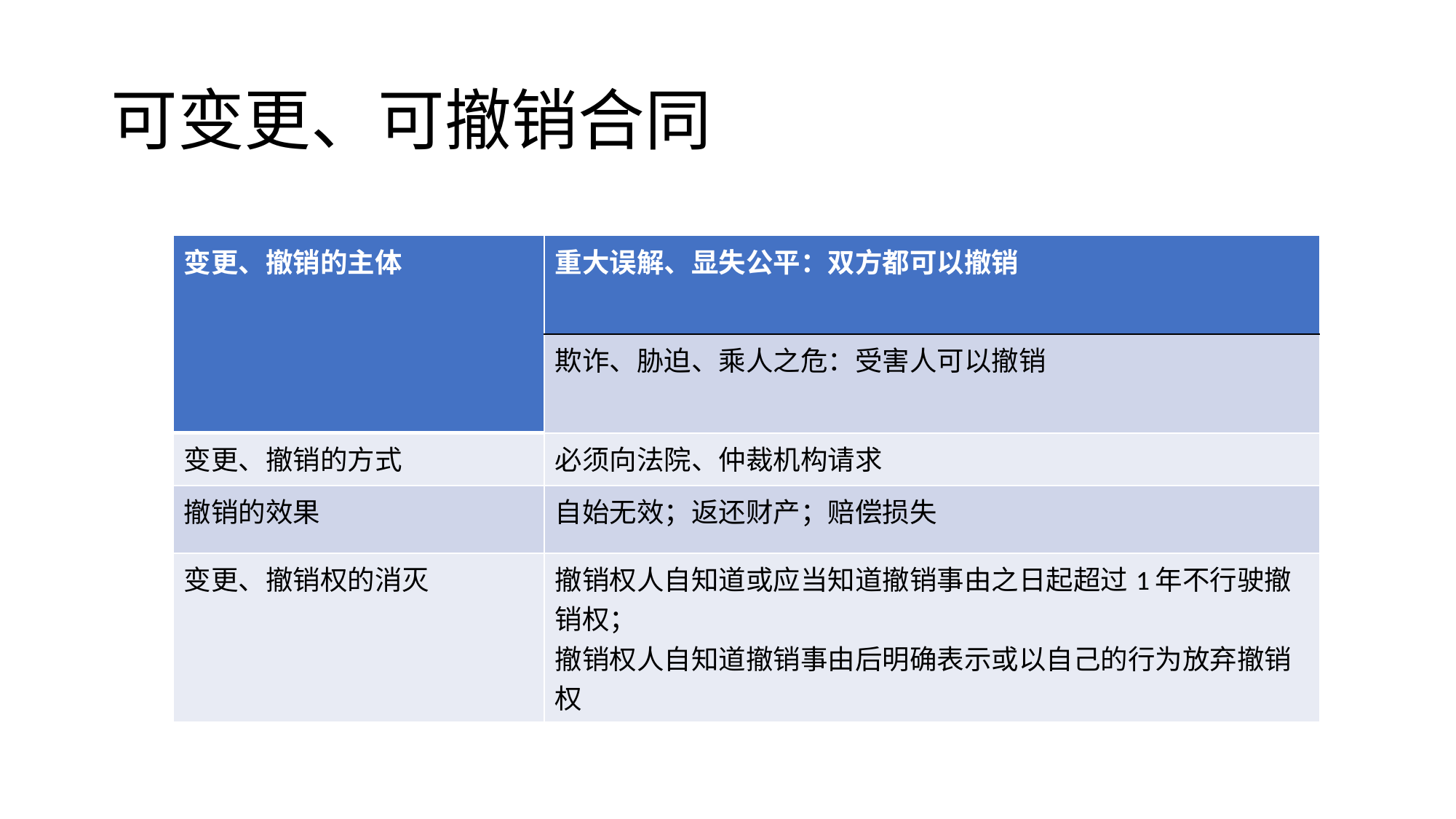

# 可变更、可撤销合同
| 变更、撤销的主体 | 重大误解、显失公平：双方都可以撤销 |
| --- | --- |
|  | 欺诈、胁迫、乘人之危：受害人可以撤销 |
| 变更、撤销的方式 | 必须向法院、仲裁机构请求 |
| 撤销的效果 | 自始无效；返还财产；赔偿损失 |
| 变更、撤销权的消灭 | 撤销权人自知道或应当知道撤销事由之日起超过1年不行驶撤销权； 撤销权人自知道撤销事由后明确表示或以自己的行为放弃撤销权 |